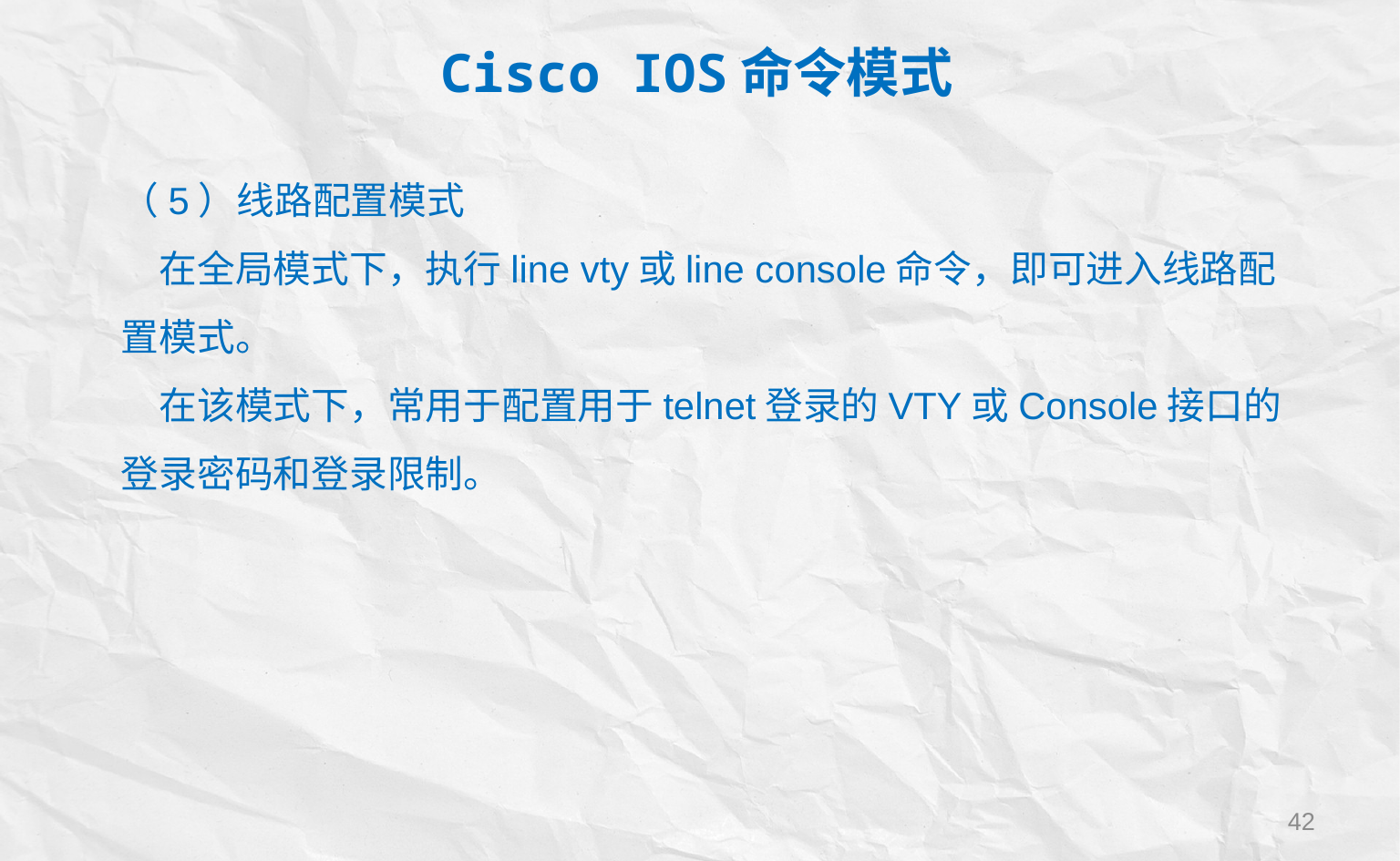

Cisco IOS命令模式
（5）线路配置模式
　在全局模式下，执行line vty或line console命令，即可进入线路配置模式。
　在该模式下，常用于配置用于telnet登录的VTY或Console接口的登录密码和登录限制。

 42